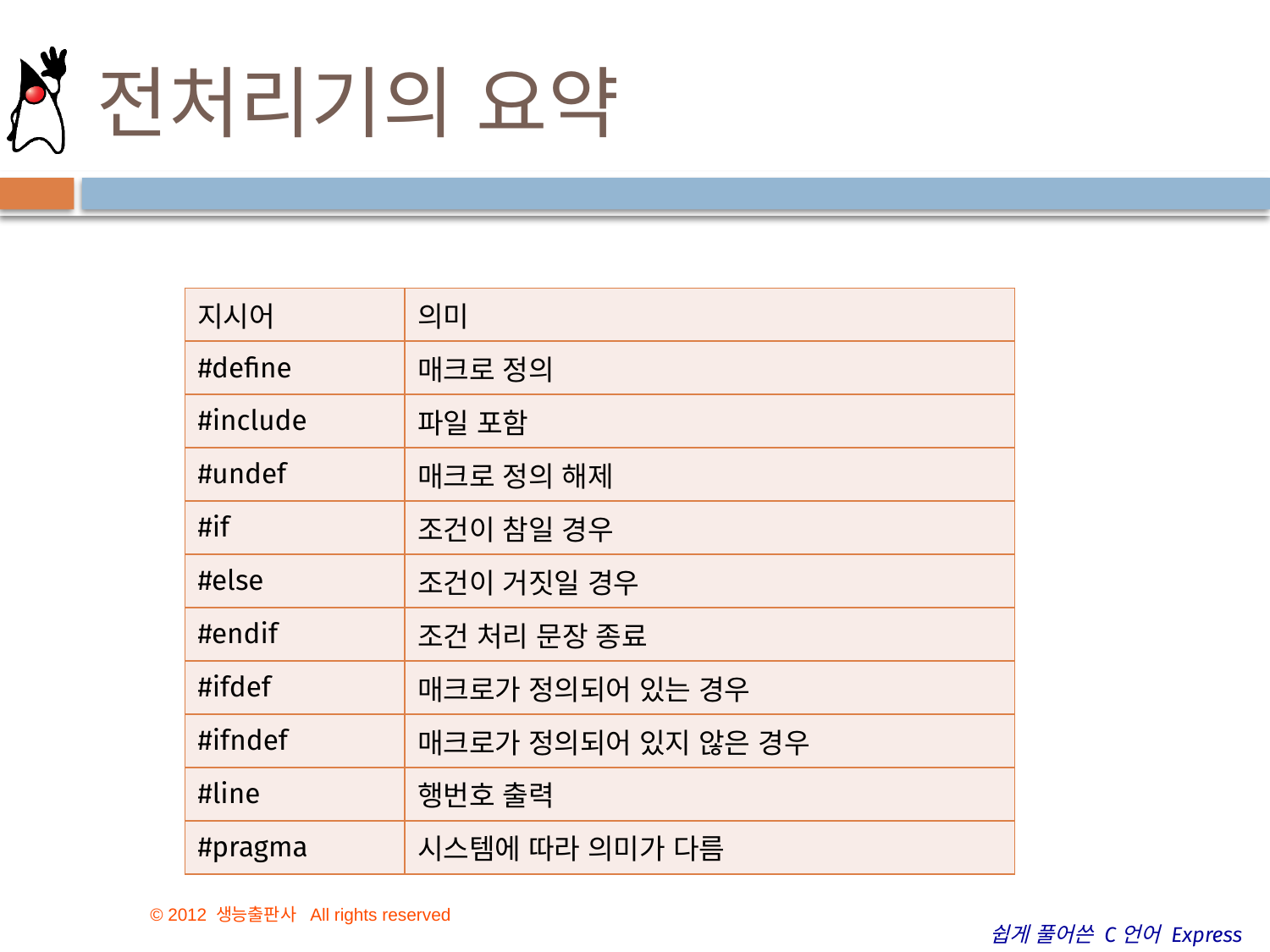

# 전처리기의 요약
| 지시어 | 의미 |
| --- | --- |
| #define | 매크로 정의 |
| #include | 파일 포함 |
| #undef | 매크로 정의 해제 |
| #if | 조건이 참일 경우 |
| #else | 조건이 거짓일 경우 |
| #endif | 조건 처리 문장 종료 |
| #ifdef | 매크로가 정의되어 있는 경우 |
| #ifndef | 매크로가 정의되어 있지 않은 경우 |
| #line | 행번호 출력 |
| #pragma | 시스템에 따라 의미가 다름 |